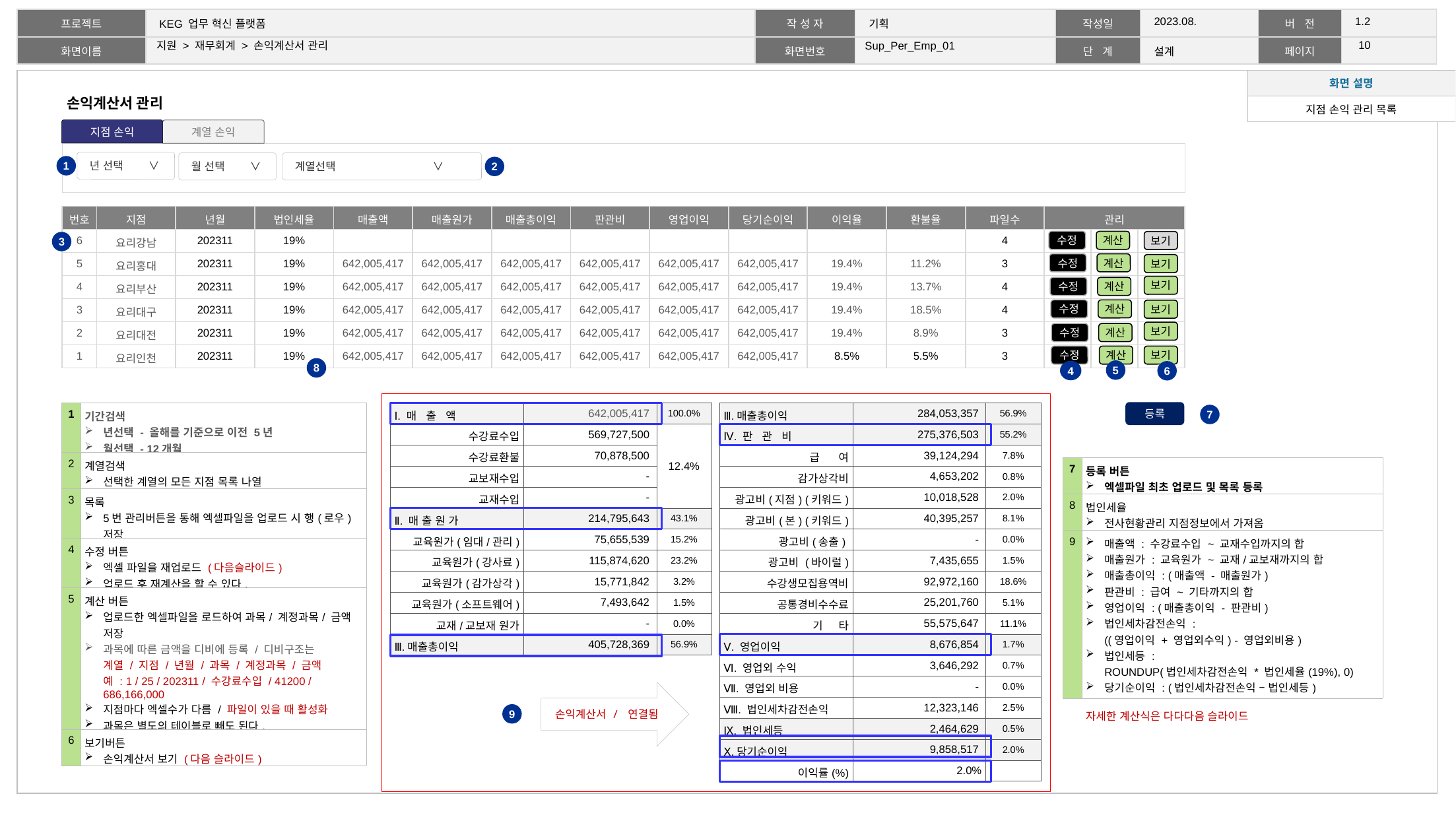

10
Sup_Per_Emp_01
# 지원 > 재무회계 > 손익계산서 관리
| 화면 설명 |
| --- |
| 지점 손익 관리 목록 |
손익계산서 관리
지점 손익
계열 손익

년 선택        ∨
계열선택                               ∨
월 선택        ∨
1
2
| 번호 | 지점 | 년월 | 법인세율 | 매출액 | 매출원가 | 매출총이익 | 판관비 | 영업이익 | 당기순이익 | 이익율 | 환불율 | 파일수 | 관리 |  |  |
| --- | --- | --- | --- | --- | --- | --- | --- | --- | --- | --- | --- | --- | --- | --- | --- |
| 6 | 요리강남 | 202311 | 19% |  |  |  |  |  |  |  |  | 4 |  |  |  |
| 5 | 요리홍대 | 202311 | 19% | 642,005,417 | 642,005,417 | 642,005,417 | 642,005,417 | 642,005,417 | 642,005,417 | 19.4% | 11.2% | 3 |  |  |  |
| 4 | 요리부산 | 202311 | 19% | 642,005,417 | 642,005,417 | 642,005,417 | 642,005,417 | 642,005,417 | 642,005,417 | 19.4% | 13.7% | 4 |  |  |  |
| 3 | 요리대구 | 202311 | 19% | 642,005,417 | 642,005,417 | 642,005,417 | 642,005,417 | 642,005,417 | 642,005,417 | 19.4% | 18.5% | 4 |  |  |  |
| 2 | 요리대전 | 202311 | 19% | 642,005,417 | 642,005,417 | 642,005,417 | 642,005,417 | 642,005,417 | 642,005,417 | 19.4% | 8.9% | 3 |  |  |  |
| 1 | 요리인천 | 202311 | 19% | 642,005,417 | 642,005,417 | 642,005,417 | 642,005,417 | 642,005,417 | 642,005,417 | 8.5% | 5.5% | 3 |  |  |  |
수정
수정
수정
수정
수정
수정
계산
계산
계산
계산
계산
계산
5
보기
보기
보기
보기
보기
보기
3
8
4
6

등록
| 1 | 기간검색 년선택 - 올해를 기준으로 이전 5년 월선택 - 12개월 |
| --- | --- |
| 2 | 계열검색 선택한 계열의 모든 지점 목록 나열 |
| 3 | 목록 5번 관리버튼을 통해 엑셀파일을 업로드 시 행(로우) 저장 |
| 4 | 수정 버튼 엑셀 파일을 재업로드 (다음슬라이드) 업로드 후 재계산을 할 수 있다. |
| 5 | 계산 버튼 업로드한 엑셀파일을 로드하여 과목/ 계정과목/ 금액 저장 과목에 따른 금액을 디비에 등록 / 디비구조는 계열 / 지점 / 년월 / 과목 / 계정과목 / 금액 예 : 1 / 25 / 202311 / 수강료수입 / 41200 / 686,166,000 지점마다 엑셀수가 다름 / 파일이 있을 때 활성화 과목은 별도의 테이블로 빼도 된다. (다음슬라이드) |
| 6 | 보기버튼 손익계산서 보기 (다음 슬라이드) |
| Ⅰ. 매 출 액 | 642,005,417 | 100.0% |
| --- | --- | --- |
| 수강료수입 | 569,727,500 | 12.4% |
| 수강료환불 | 70,878,500 |  |
| 교보재수입 | - |  |
| 교재수입 | - |  |
| Ⅱ. 매 출 원 가 | 214,795,643 | 43.1% |
| 교육원가(임대/관리) | 75,655,539 | 15.2% |
| 교육원가(강사료) | 115,874,620 | 23.2% |
| 교육원가(감가상각) | 15,771,842 | 3.2% |
| 교육원가(소프트웨어) | 7,493,642 | 1.5% |
| 교재/교보재 원가 | - | 0.0% |
| Ⅲ.매출총이익 | 405,728,369 | 56.9% |

| Ⅲ.매출총이익 | 284,053,357 | 56.9% |
| --- | --- | --- |
| Ⅳ. 판 관 비 | 275,376,503 | 55.2% |
| 급 여 | 39,124,294 | 7.8% |
| 감가상각비 | 4,653,202 | 0.8% |
| 광고비(지점) (키워드) | 10,018,528 | 2.0% |
| 광고비(본) (키워드) | 40,395,257 | 8.1% |
| 광고비(송출) | - | 0.0% |
| 광고비 (바이럴) | 7,435,655 | 1.5% |
| 수강생모집용역비 | 92,972,160 | 18.6% |
| 공통경비수수료 | 25,201,760 | 5.1% |
| 기 타 | 55,575,647 | 11.1% |
| Ⅴ. 영업이익 | 8,676,854 | 1.7% |
| Ⅵ. 영업외 수익 | 3,646,292 | 0.7% |
| Ⅶ. 영업외 비용 | - | 0.0% |
| Ⅷ. 법인세차감전손익 | 12,323,146 | 2.5% |
| Ⅸ. 법인세등 | 2,464,629 | 0.5% |
| Ⅹ.당기순이익 | 9,858,517 | 2.0% |
| 이익률(%) | 2.0% |  |
7

| 7 | 등록 버튼 엑셀파일 최초 업로드 및 목록 등록 |
| --- | --- |
| 8 | 법인세율 전사현황관리 지점정보에서 가져옴 |
| 9 | 매출액 : 수강료수입 ~ 교재수입까지의 합 매출원가 : 교육원가 ~ 교재/교보재까지의 합 매출총이익 : (매출액 - 매출원가) 판관비 : 급여 ~ 기타까지의 합 영업이익 : (매출총이익 - 판관비) 법인세차감전손익 : ((영업이익 + 영업외수익) - 영업외비용) 법인세등 : ROUNDUP(법인세차감전손익 \* 법인세율(19%), 0) 당기순이익 : (법인세차감전손익 – 법인세등) 자세한 계산식은 다다다음 슬라이드 |
3

손익계산서 / 연결됨
9